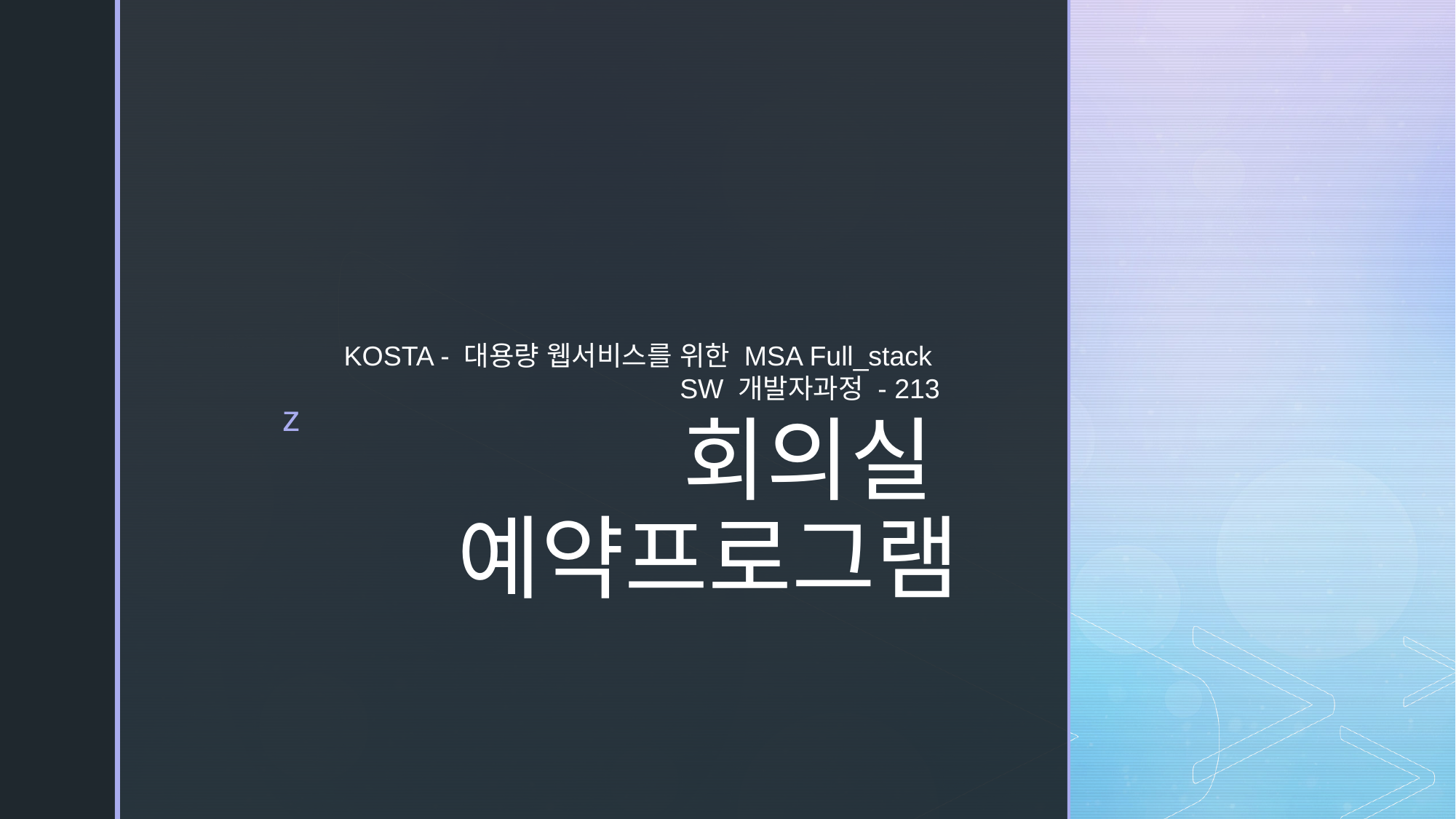

KOSTA - 대용량 웹서비스를 위한 MSA Full_stack
SW 개발자과정 - 213
# 회의실 예약프로그램